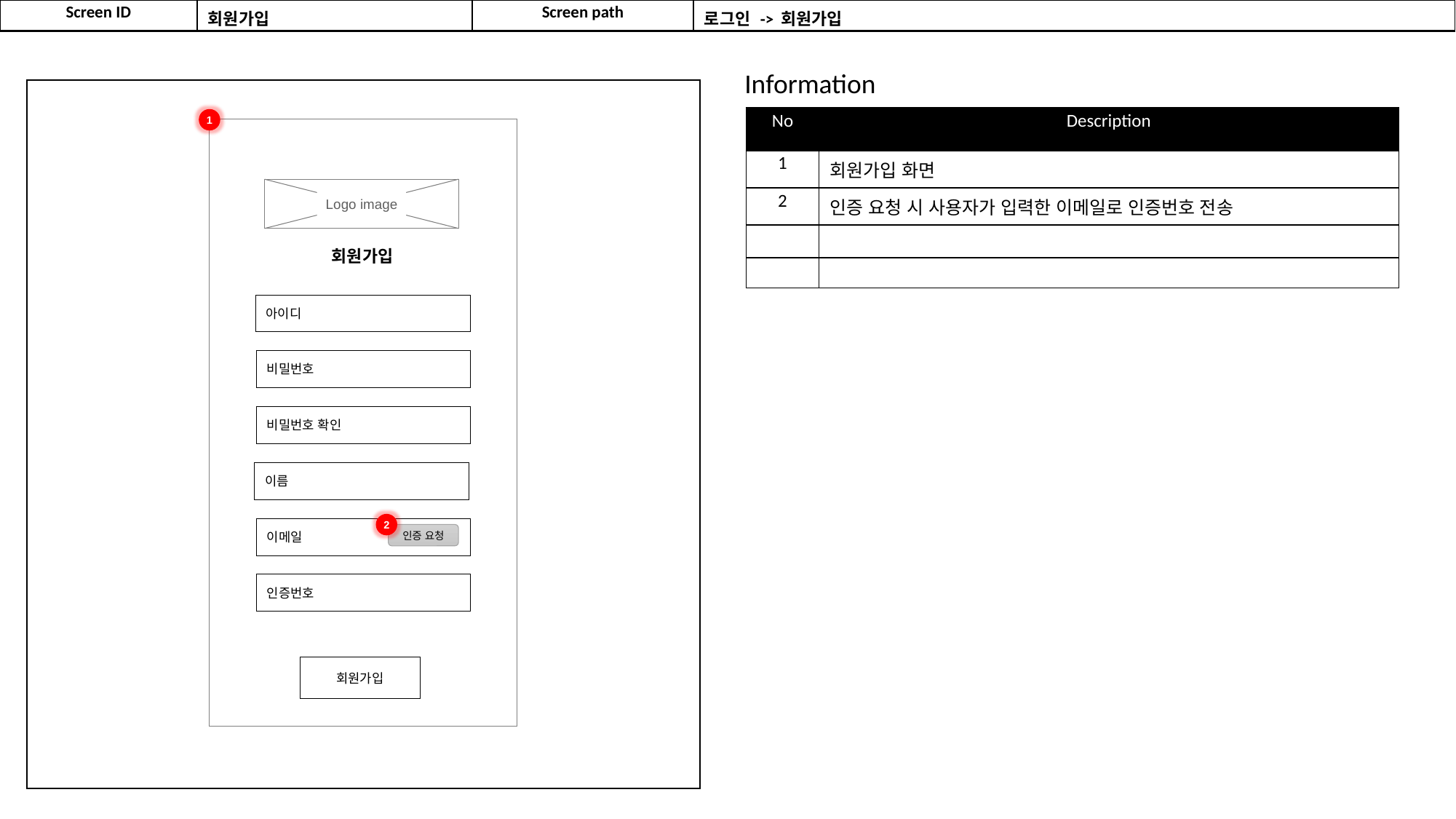

| Screen ID | 회원가입 | Screen path | 로그인 -> 회원가입 |
| --- | --- | --- | --- |
Information

1

| No | Description |
| --- | --- |
| 1 | 회원가입 화면 |
| 2 | 인증 요청 시 사용자가 입력한 이메일로 인증번호 전송 |
|  |  |
|  |  |

Logo image
회원가입
아이디
비밀번호
비밀번호 확인
이름
이메일
인증번호
회원가입
2

인증 요청